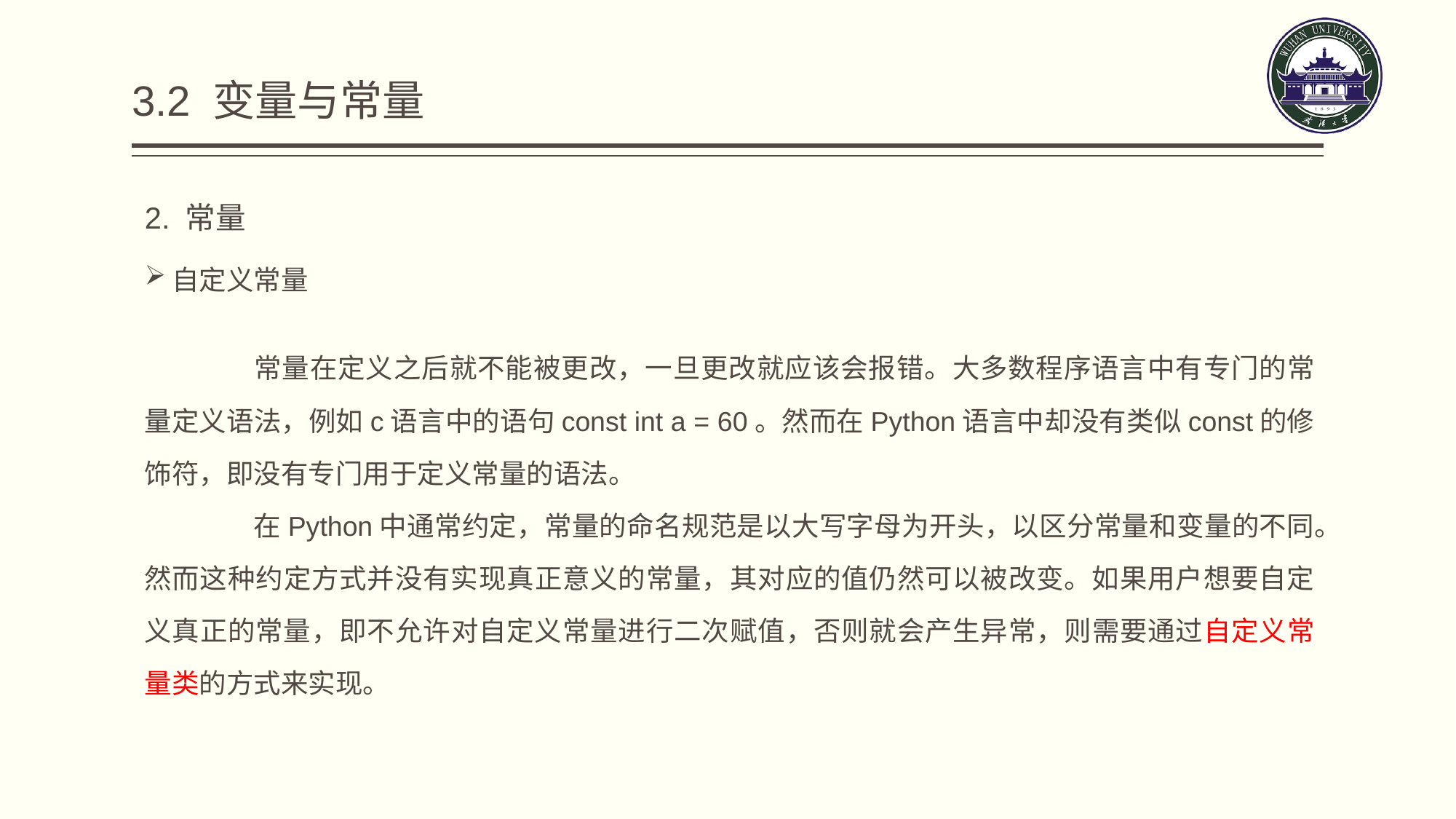

3.2 变量与常量
2. 常量
自定义常量

	常量在定义之后就不能被更改，一旦更改就应该会报错。大多数程序语言中有专门的常量定义语法，例如c语言中的语句const int a = 60。然而在Python语言中却没有类似const的修饰符，即没有专门用于定义常量的语法。
	在Python中通常约定，常量的命名规范是以大写字母为开头，以区分常量和变量的不同。然而这种约定方式并没有实现真正意义的常量，其对应的值仍然可以被改变。如果用户想要自定义真正的常量，即不允许对自定义常量进行二次赋值，否则就会产生异常，则需要通过自定义常量类的方式来实现。